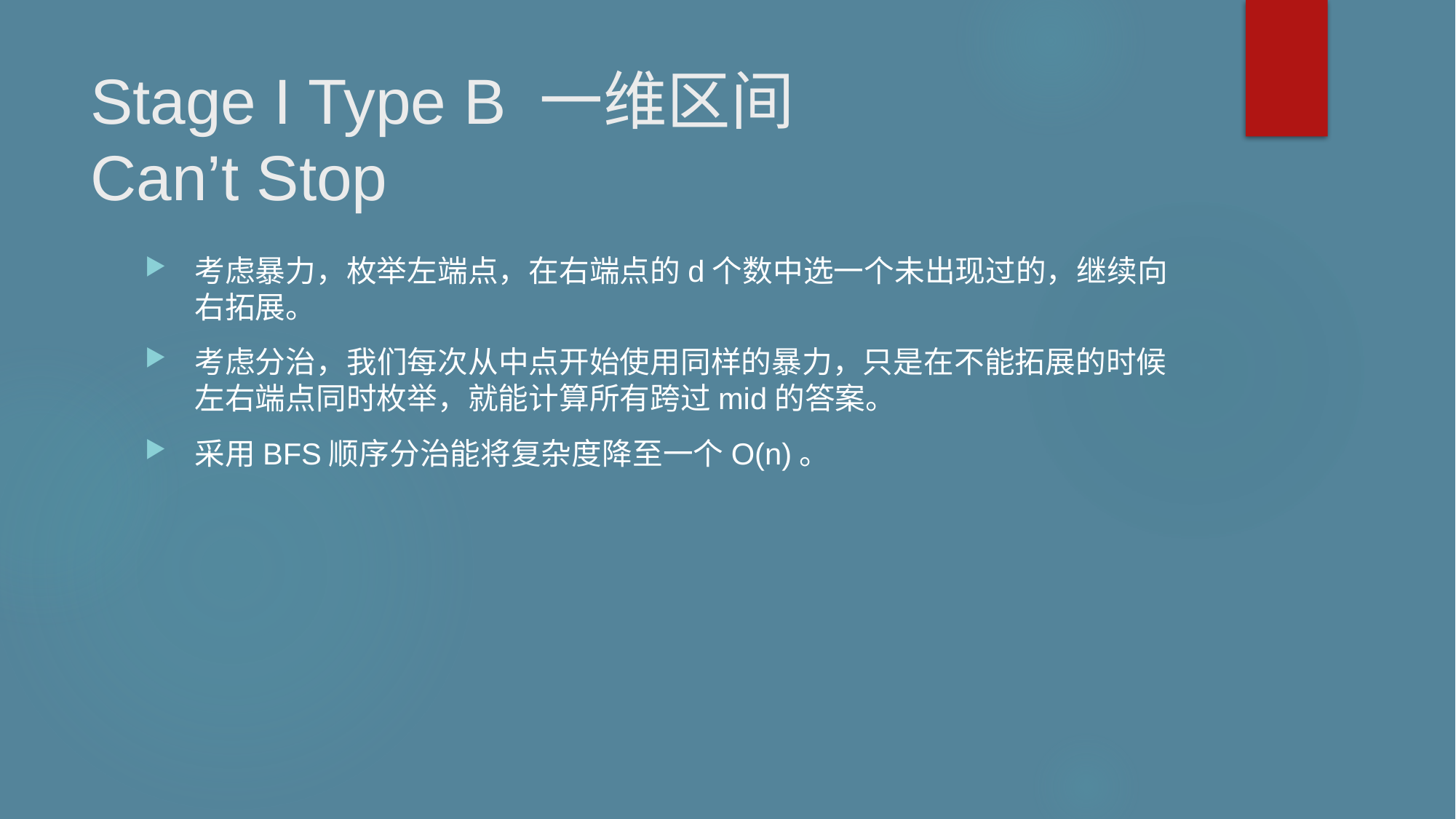

# Stage I Type B 一维区间 Can’t Stop
考虑暴力，枚举左端点，在右端点的d个数中选一个未出现过的，继续向右拓展。
考虑分治，我们每次从中点开始使用同样的暴力，只是在不能拓展的时候左右端点同时枚举，就能计算所有跨过mid的答案。
采用BFS顺序分治能将复杂度降至一个O(n)。